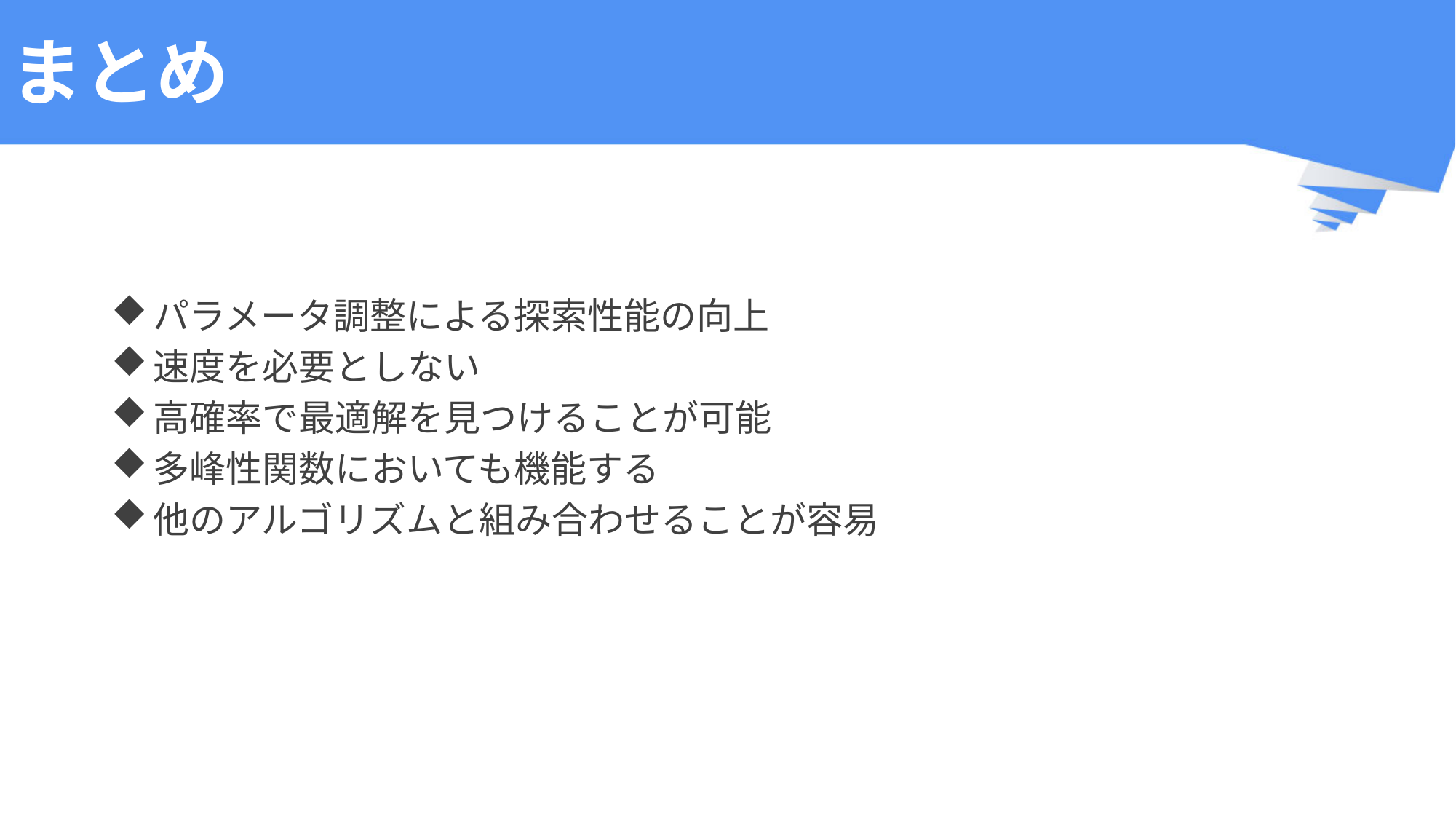

# まとめ

パラメータ調整による探索性能の向上
速度を必要としない
高確率で最適解を見つけることが可能
多峰性関数においても機能する
他のアルゴリズムと組み合わせることが容易